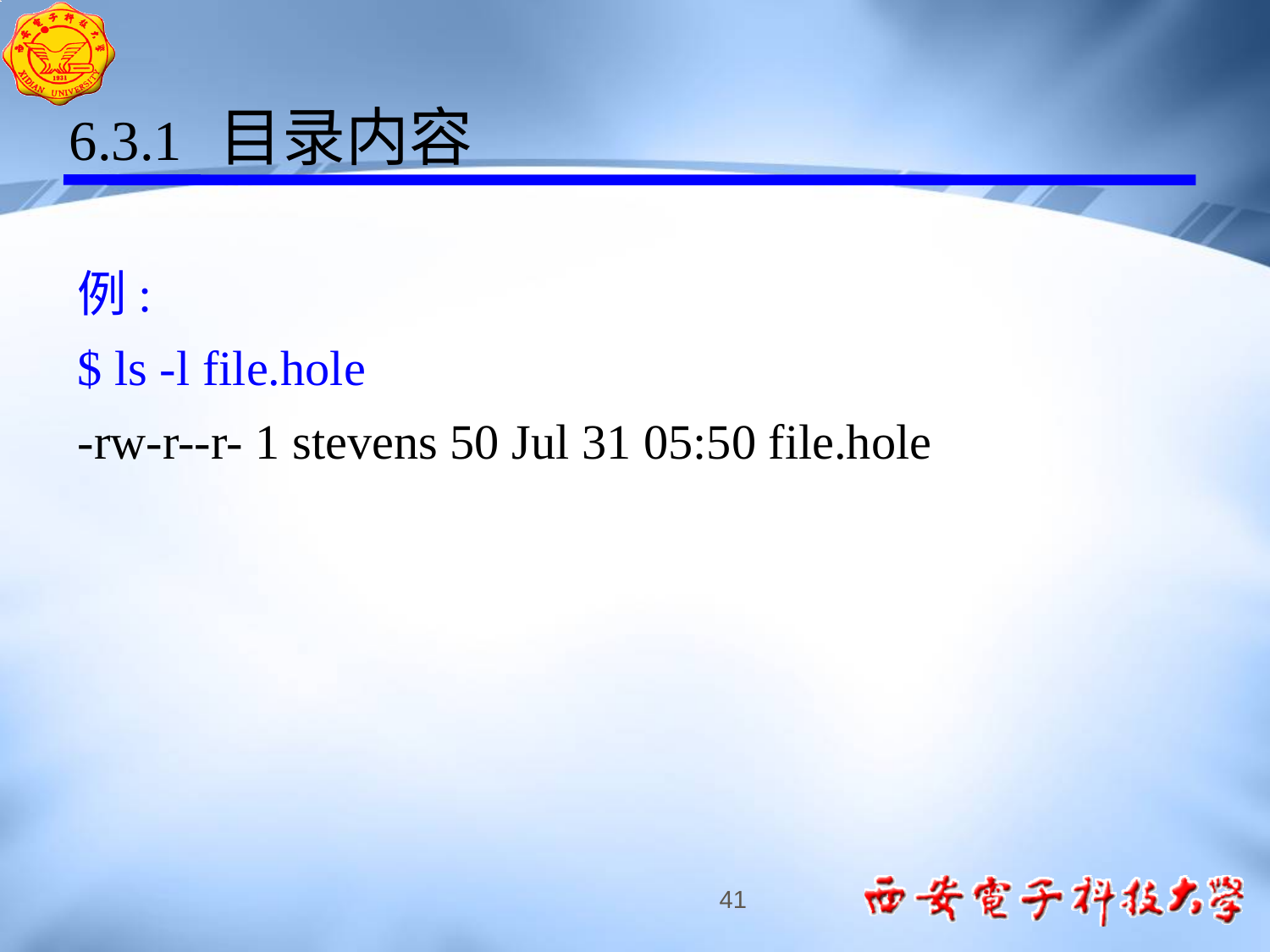

6.3.1 目录内容
例:
$ ls -l file.hole
-rw-r--r- 1 stevens 50 Jul 31 05:50 file.hole
41